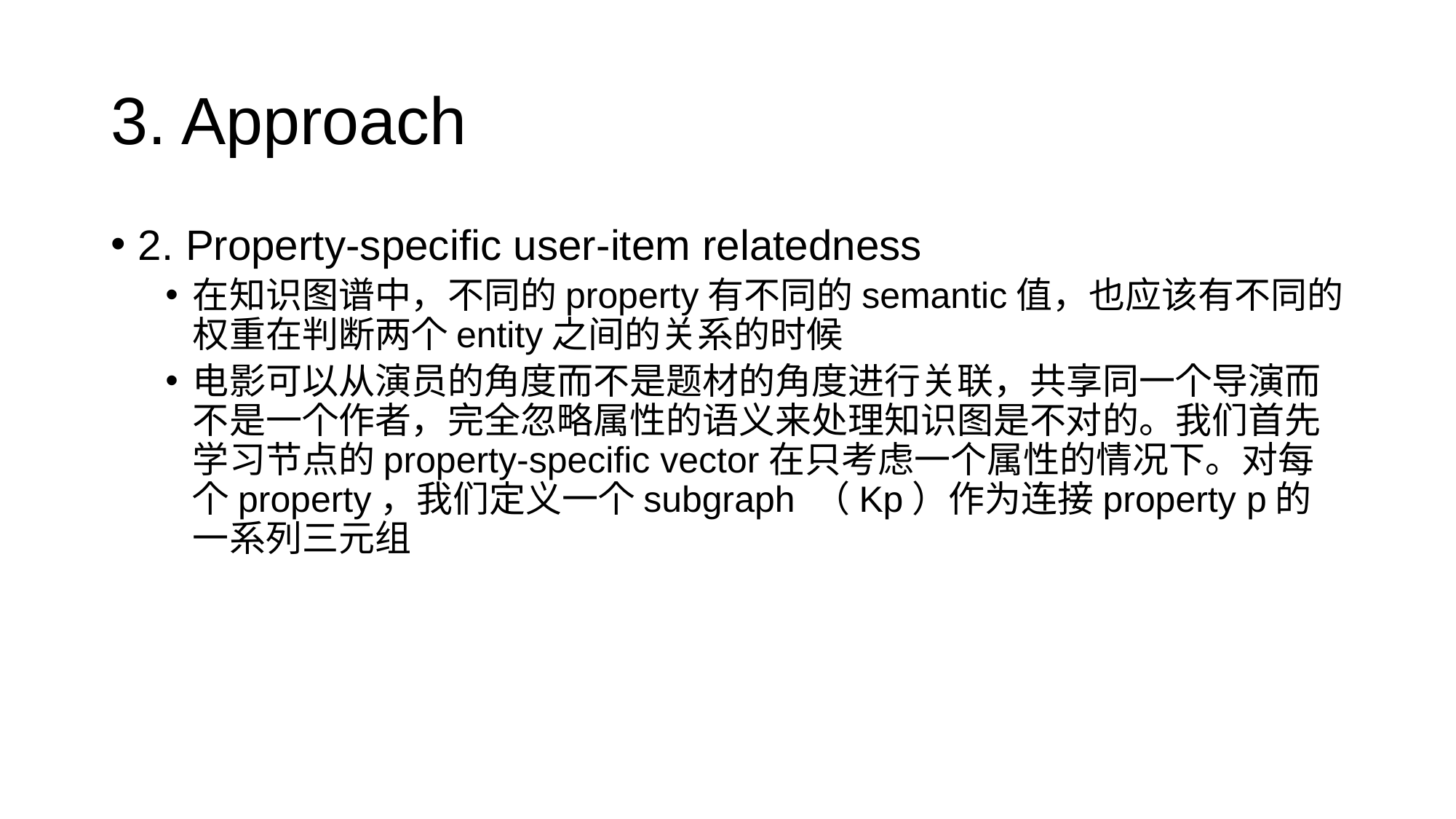

# 3. Approach
2. Property-specific user-item relatedness
在知识图谱中，不同的property有不同的semantic值，也应该有不同的权重在判断两个entity之间的关系的时候
电影可以从演员的角度而不是题材的角度进行关联，共享同一个导演而不是一个作者，完全忽略属性的语义来处理知识图是不对的。我们首先学习节点的property-specific vector在只考虑一个属性的情况下。对每个property，我们定义一个subgraph （Kp）作为连接property p的一系列三元组